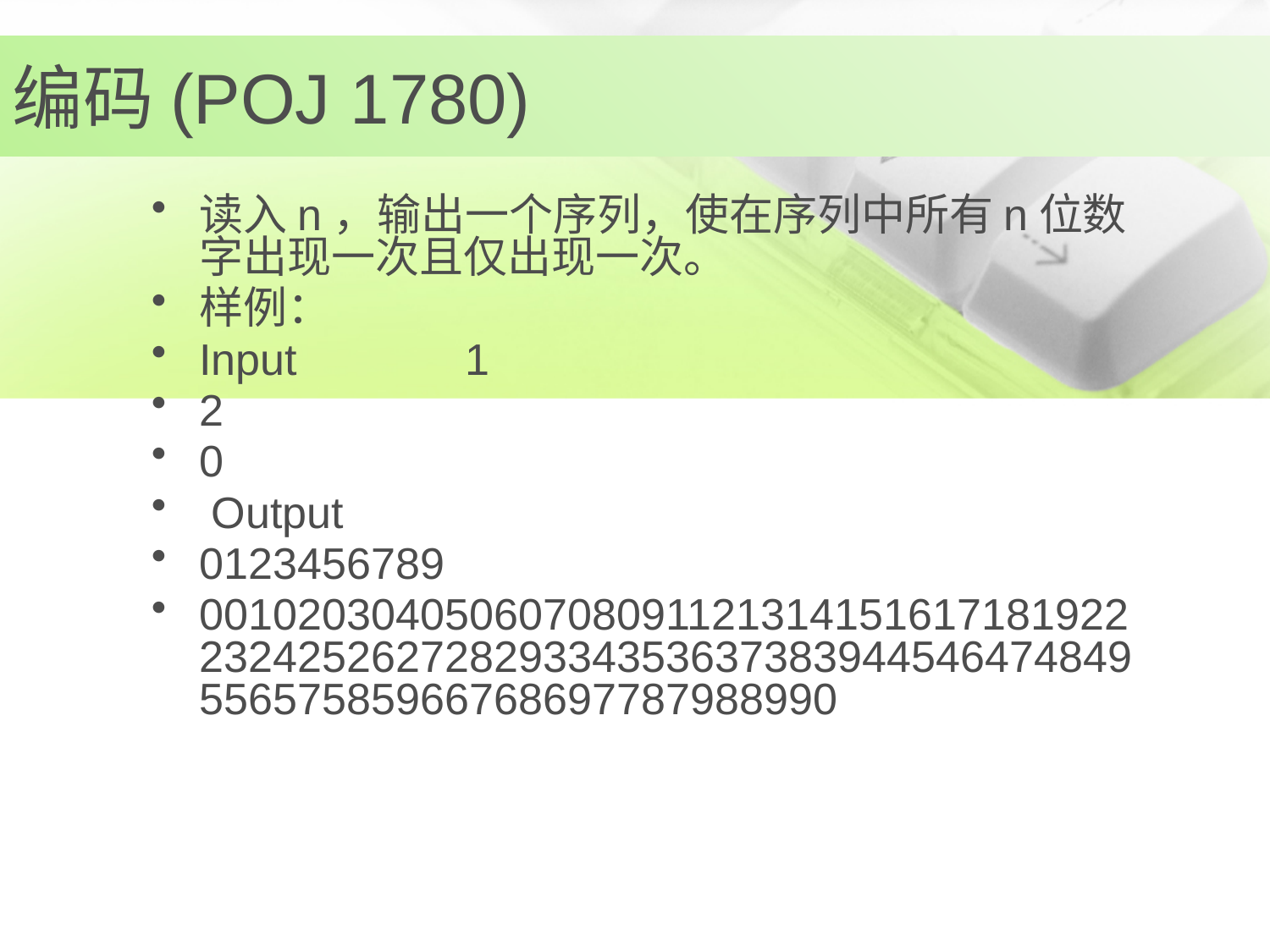

编码(POJ 1780)
读入n，输出一个序列，使在序列中所有n位数字出现一次且仅出现一次。
样例：
Input 		 1
2
0
 Output
0123456789
001020304050607080911213141516171819222324252627282933435363738394454647484955657585966768697787988990